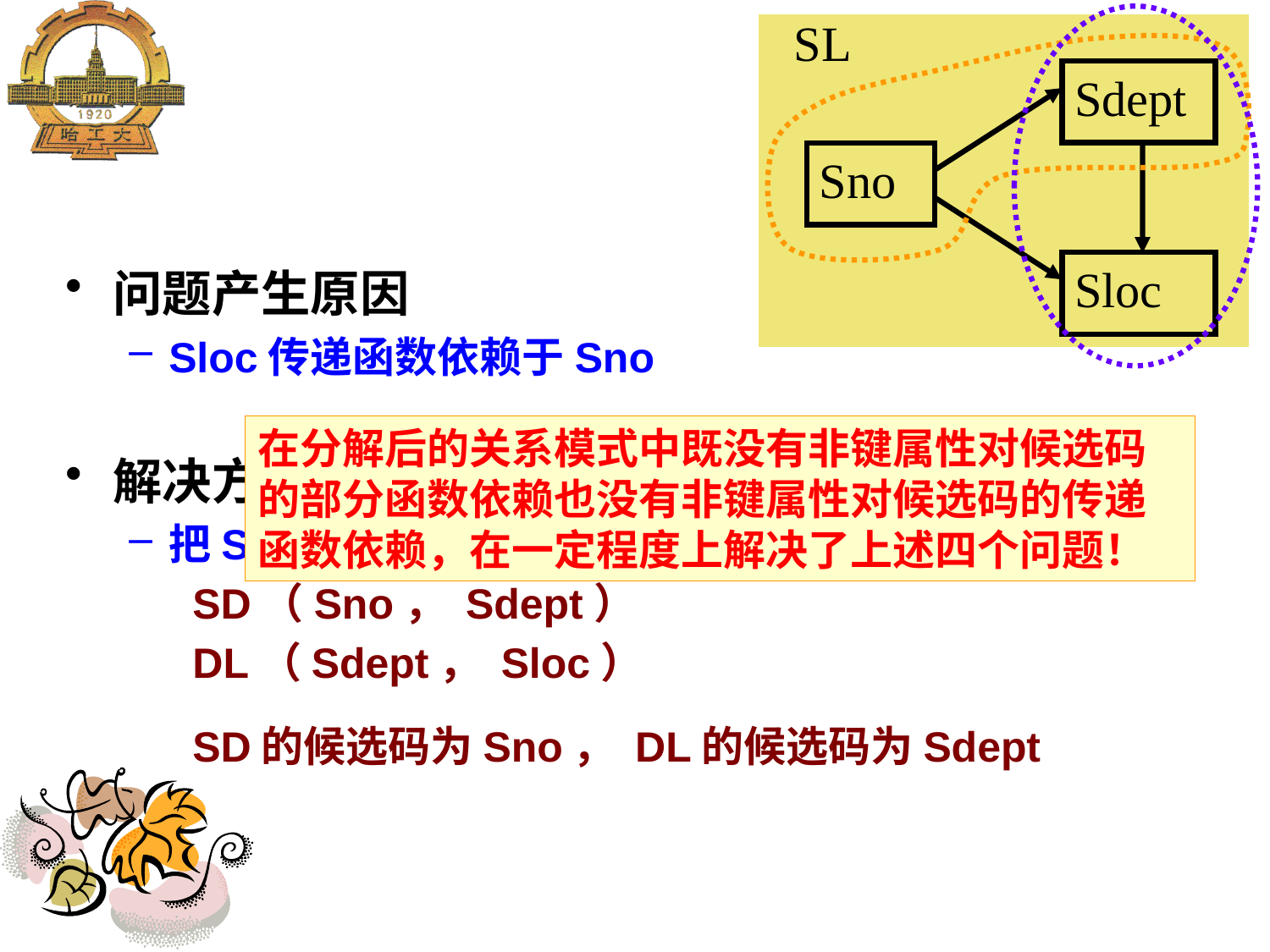

SL
Sdept

Sno

Sloc

问题产生原因
Sloc传递函数依赖于Sno

解决方法
把SL分解为两个关系模式，以消除传递函数依赖：
SD（Sno， Sdept）
DL（Sdept， Sloc）

SD的候选码为Sno， DL的候选码为Sdept
在分解后的关系模式中既没有非键属性对候选码的部分函数依赖也没有非键属性对候选码的传递函数依赖，在一定程度上解决了上述四个问题！